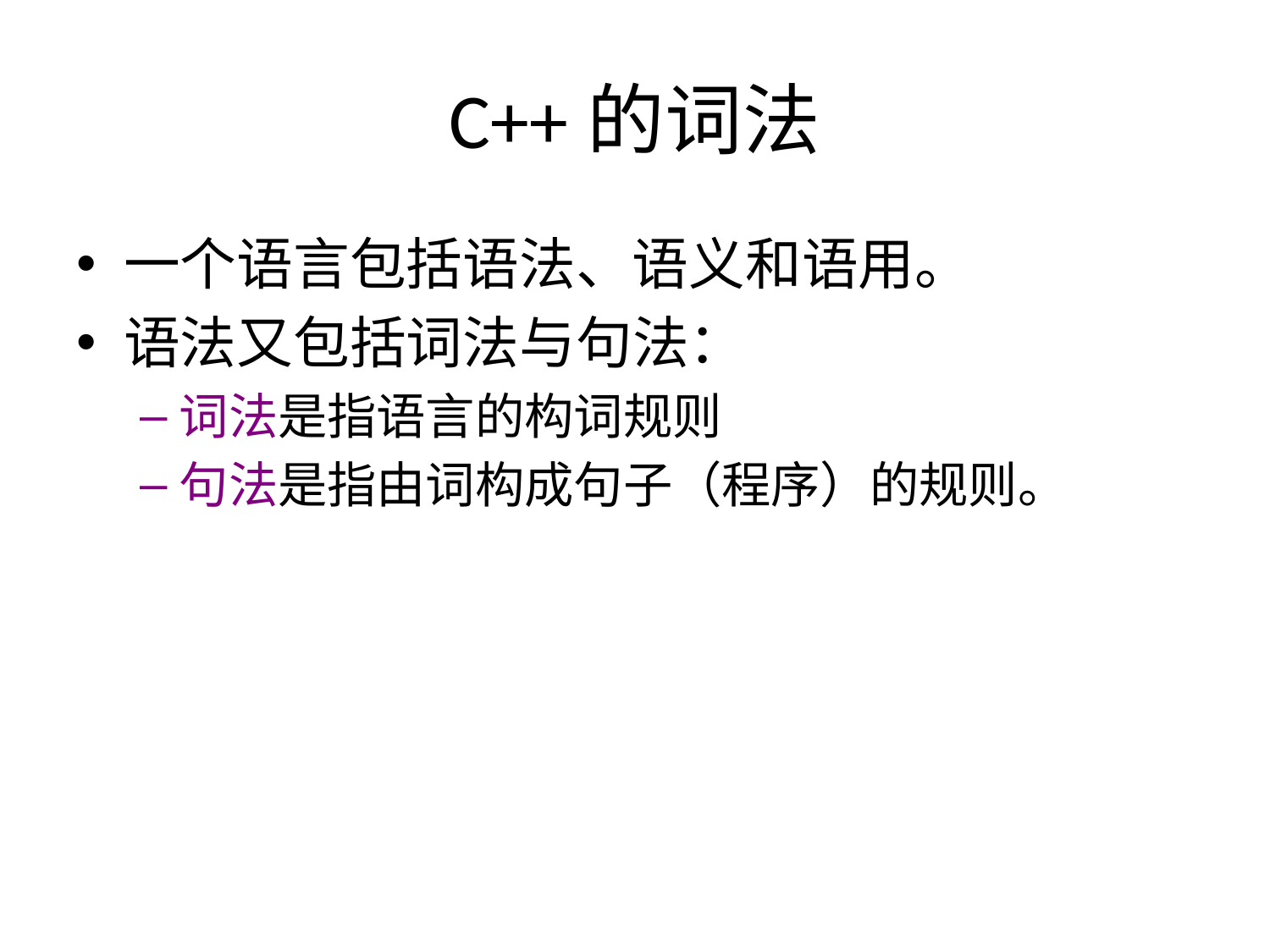

# C++的词法
一个语言包括语法、语义和语用。
语法又包括词法与句法：
词法是指语言的构词规则
句法是指由词构成句子（程序）的规则。